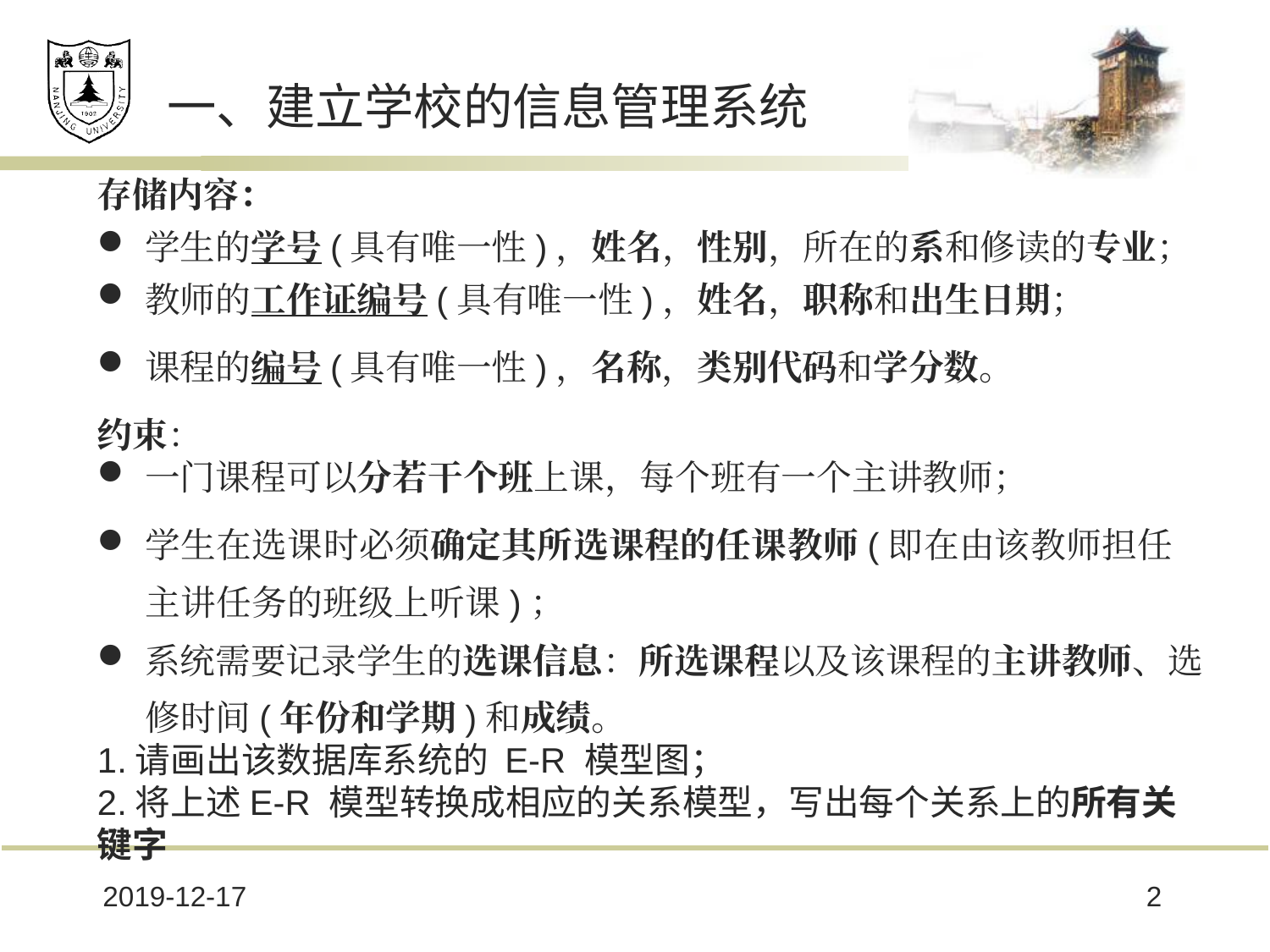

一、建立学校的信息管理系统
存储内容：
学生的学号(具有唯一性)，姓名，性别，所在的系和修读的专业；
教师的工作证编号(具有唯一性)，姓名，职称和出生日期；
课程的编号(具有唯一性)，名称，类别代码和学分数。
约束：
一门课程可以分若干个班上课，每个班有一个主讲教师；
学生在选课时必须确定其所选课程的任课教师(即在由该教师担任主讲任务的班级上听课)；
系统需要记录学生的选课信息：所选课程以及该课程的主讲教师、选修时间(年份和学期)和成绩。
1.请画出该数据库系统的 E-R 模型图；
2.将上述E-R 模型转换成相应的关系模型，写出每个关系上的所有关键字

2019-12-17
2